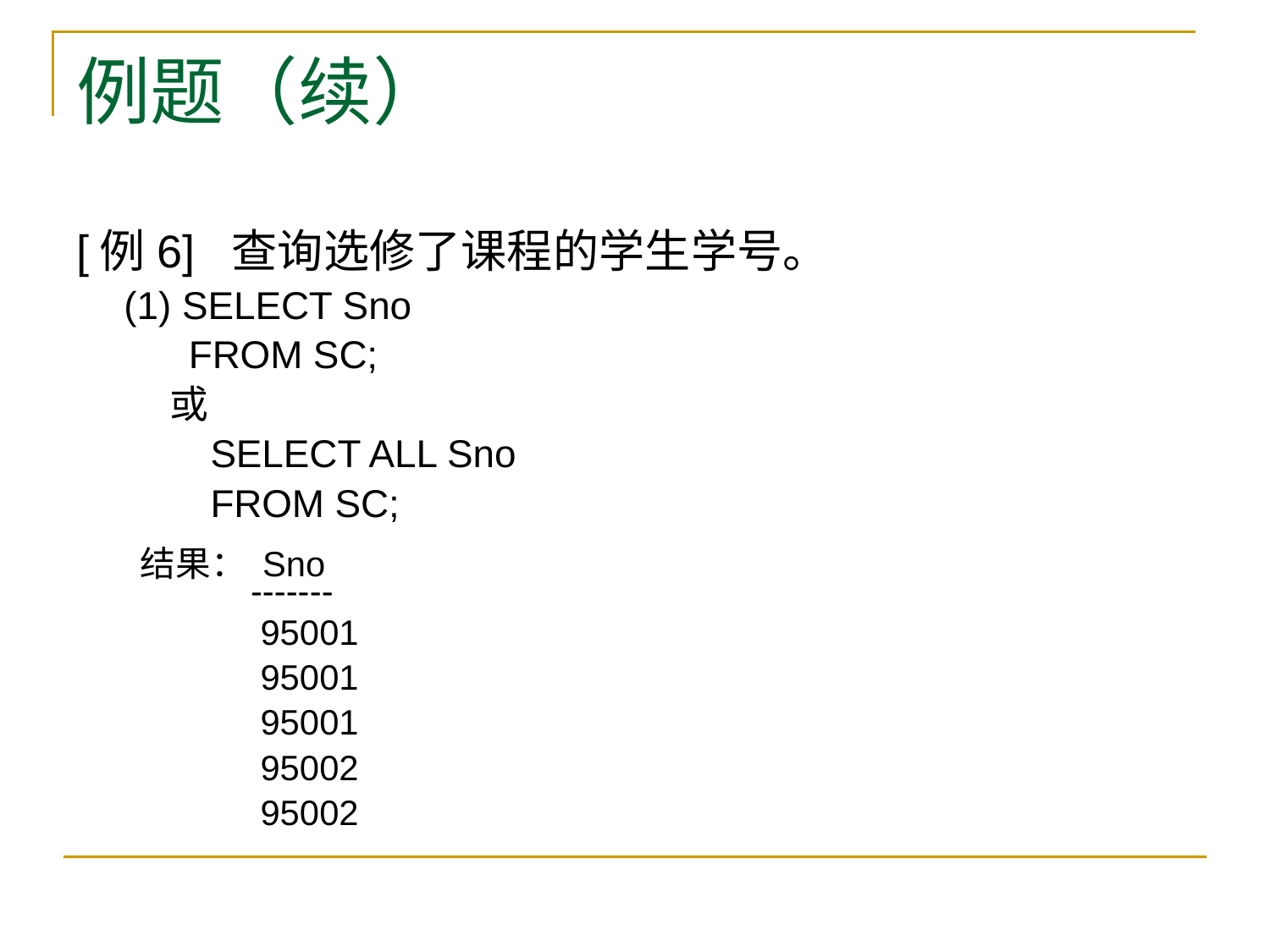

# 例题（续）
[例6]  查询选修了课程的学生学号。
(1) SELECT Sno
      FROM SC;
	或
        SELECT ALL Sno
        FROM SC;
 结果： Sno
             -------
              95001
              95001
              95001
              95002
              95002